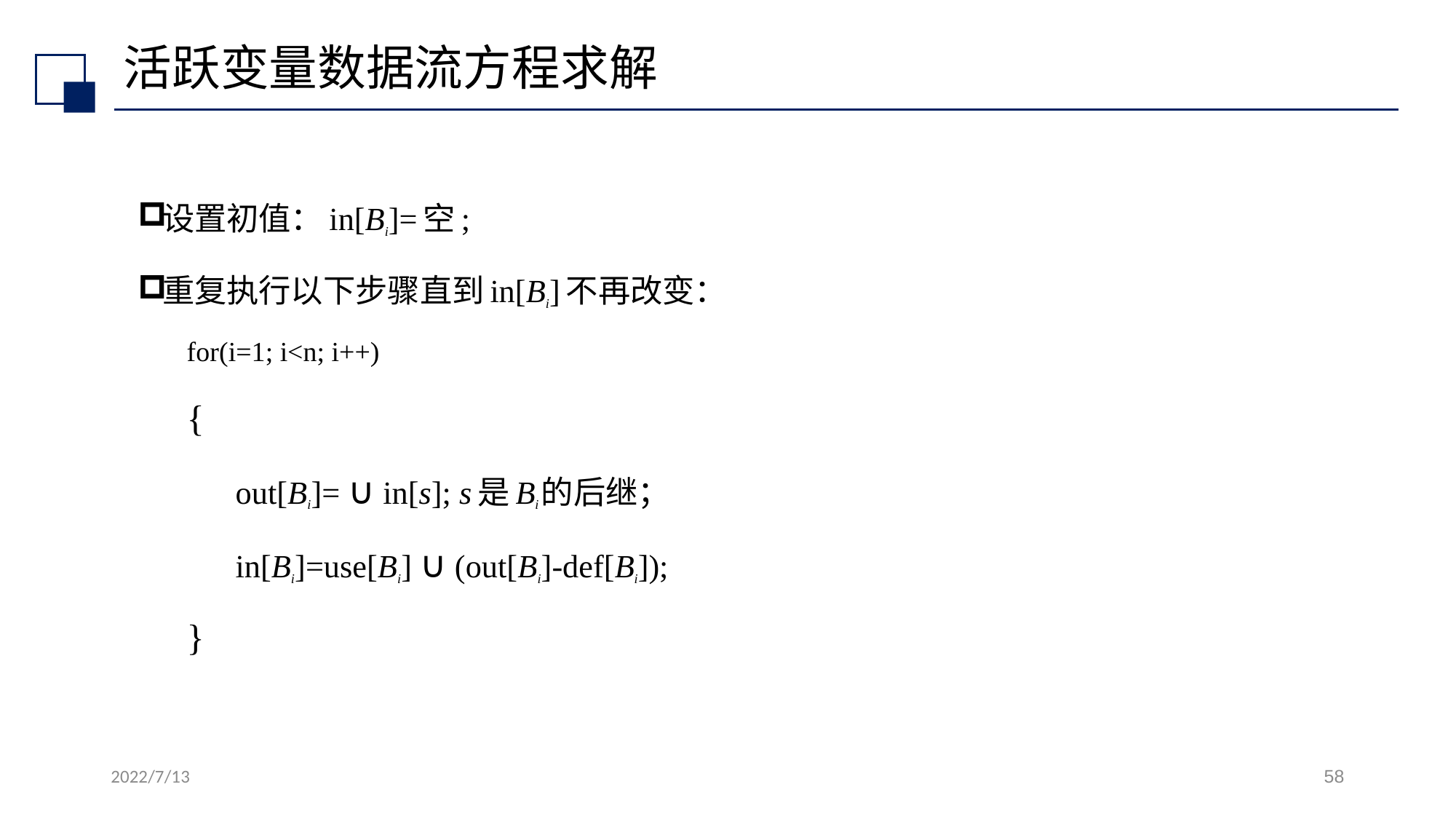

# 活跃变量数据流方程求解
设置初值：in[Bi]=空;
重复执行以下步骤直到in[Bi]不再改变：
for(i=1; i<n; i++)
{
out[Bi]= ∪ in[s]; s是Bi的后继；
in[Bi]=use[Bi] ∪ (out[Bi]-def[Bi]);
}
2022/7/13
58